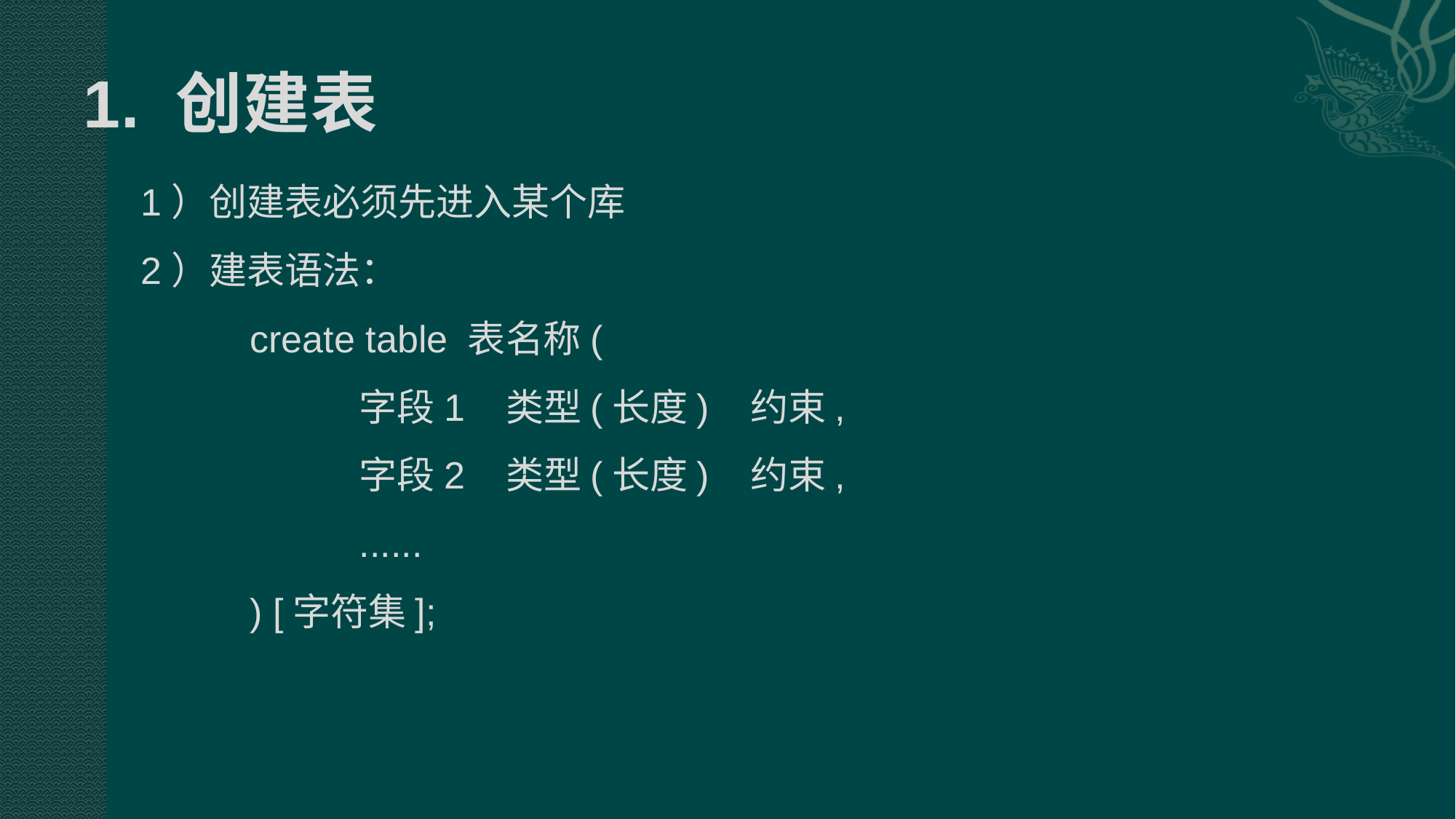

# 1. 创建表
1）创建表必须先进入某个库
2）建表语法：
	create table 表名称(
		字段1   类型(长度)   约束,
		字段2   类型(长度)   约束,
		......
	) [字符集];